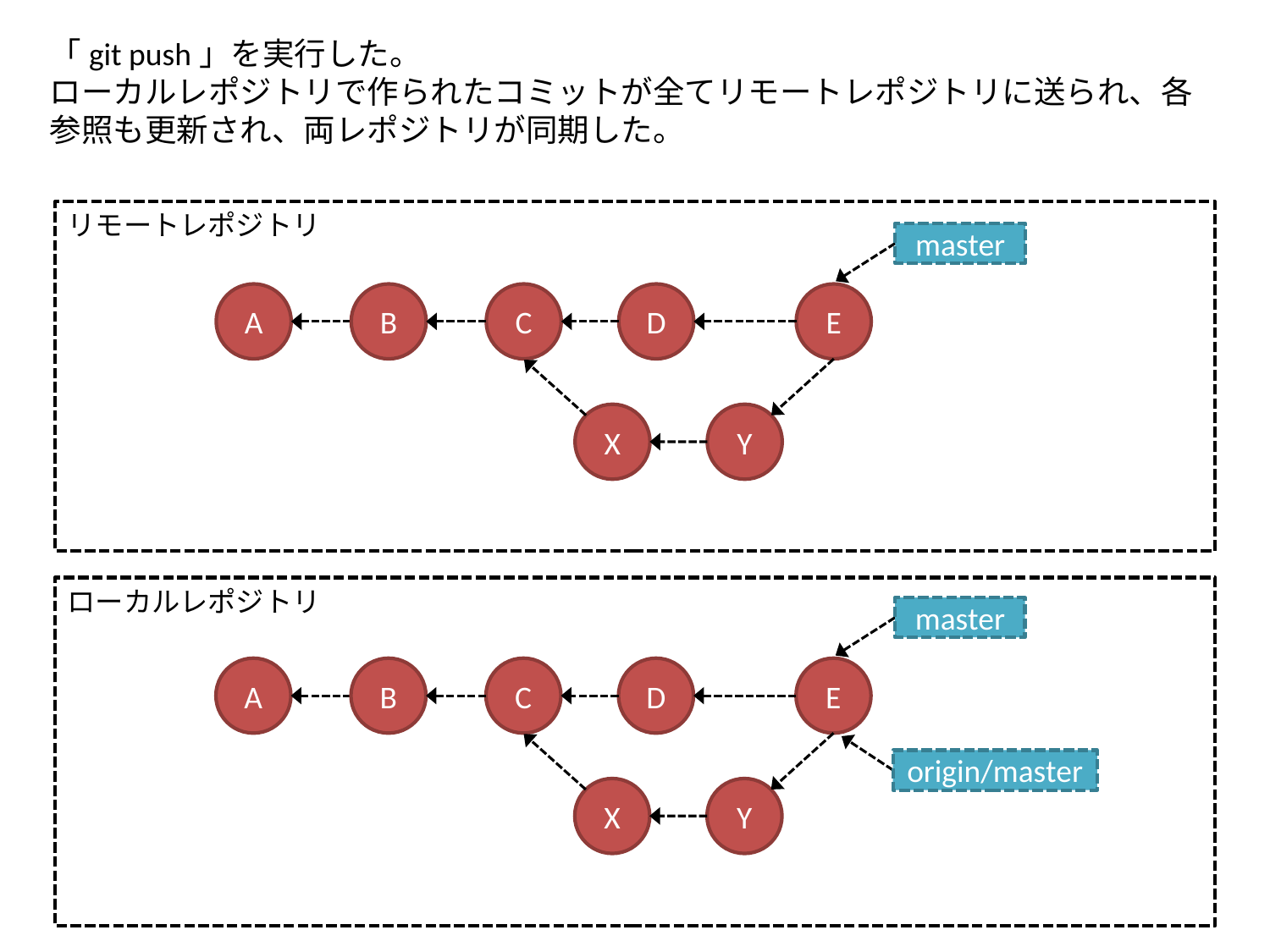

「git push」を実行した。
ローカルレポジトリで作られたコミットが全てリモートレポジトリに送られ、各参照も更新され、両レポジトリが同期した。
リモートレポジトリ
master
A
B
C
D
E
X
Y
ローカルレポジトリ
master
A
B
C
D
E
origin/master
X
Y